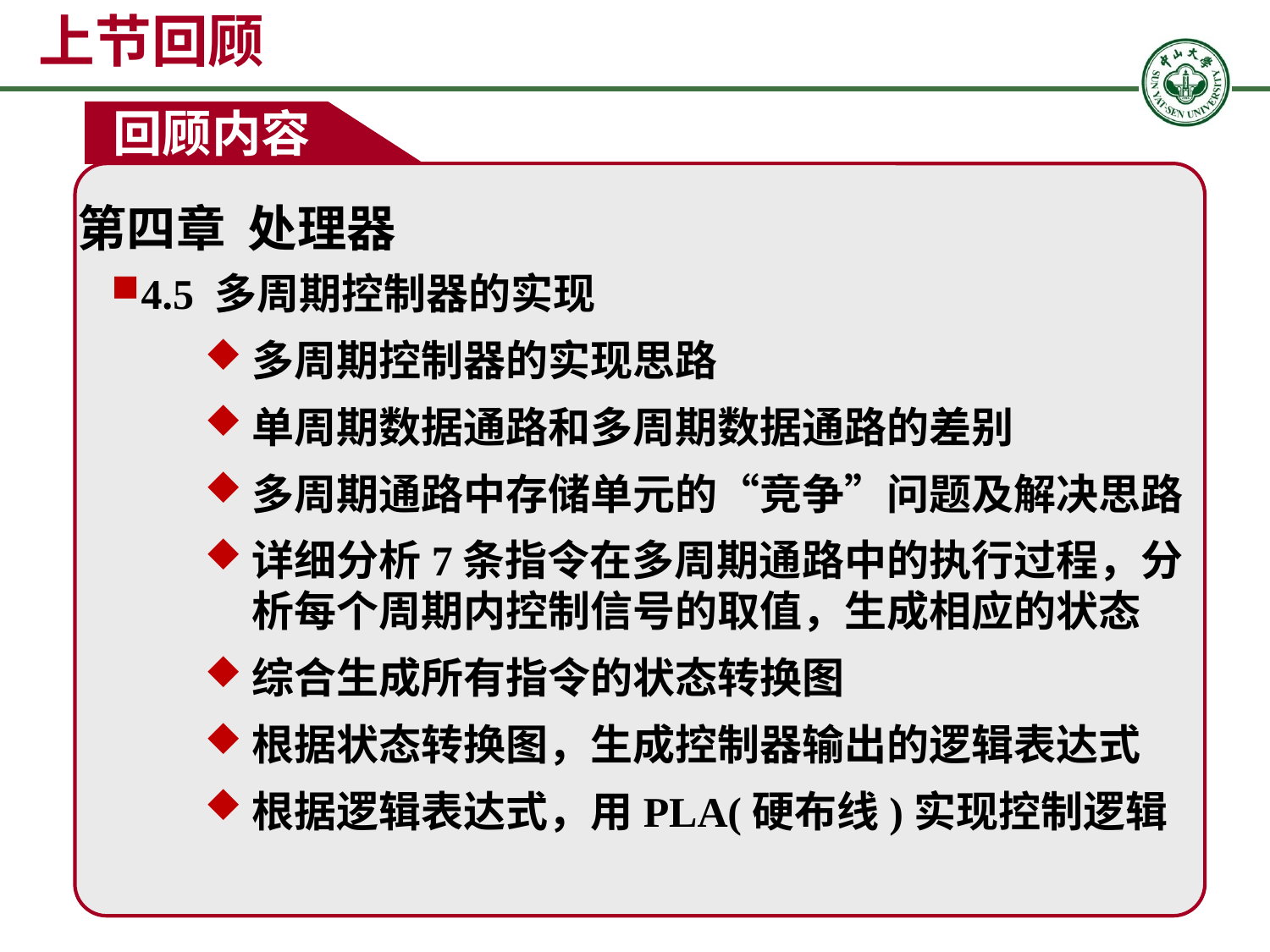

上节回顾
回顾内容

第四章  处理器
4.5 多周期控制器的实现
多周期控制器的实现思路
单周期数据通路和多周期数据通路的差别
多周期通路中存储单元的“竞争”问题及解决思路
详细分析7条指令在多周期通路中的执行过程，分析每个周期内控制信号的取值，生成相应的状态
综合生成所有指令的状态转换图
根据状态转换图，生成控制器输出的逻辑表达式
根据逻辑表达式，用PLA(硬布线)实现控制逻辑